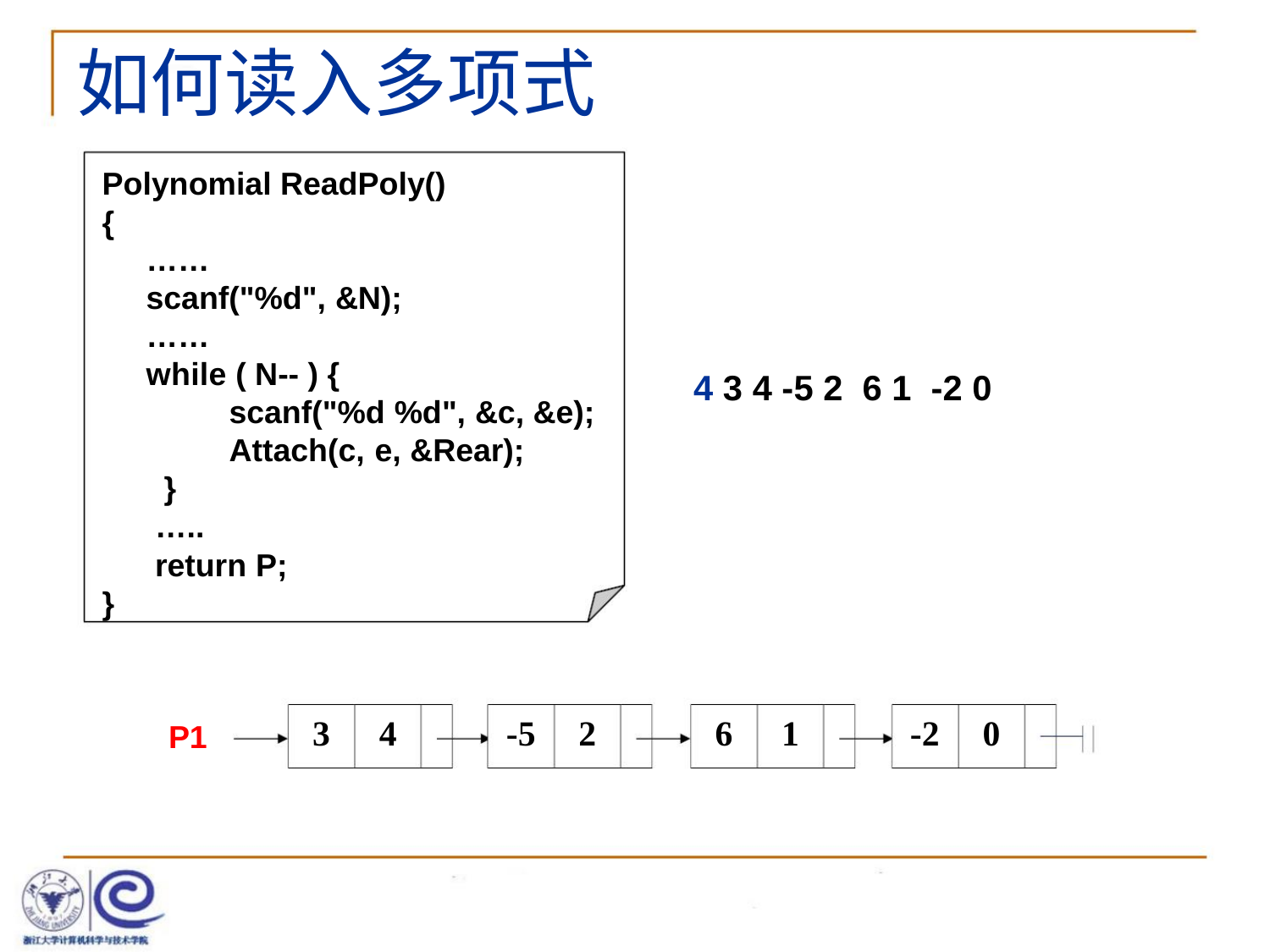

如何读入多项式
Polynomial ReadPoly()
{
……
scanf("%d", &N);
……
while ( N-- ) {
4 3 4 -5 2 6 1 -2 0
scanf("%d %d", &c, &e);
Attach(c, e, &Rear);
}
…..
return P;
}
3 4
-5 2
6 1
-2 0
P1